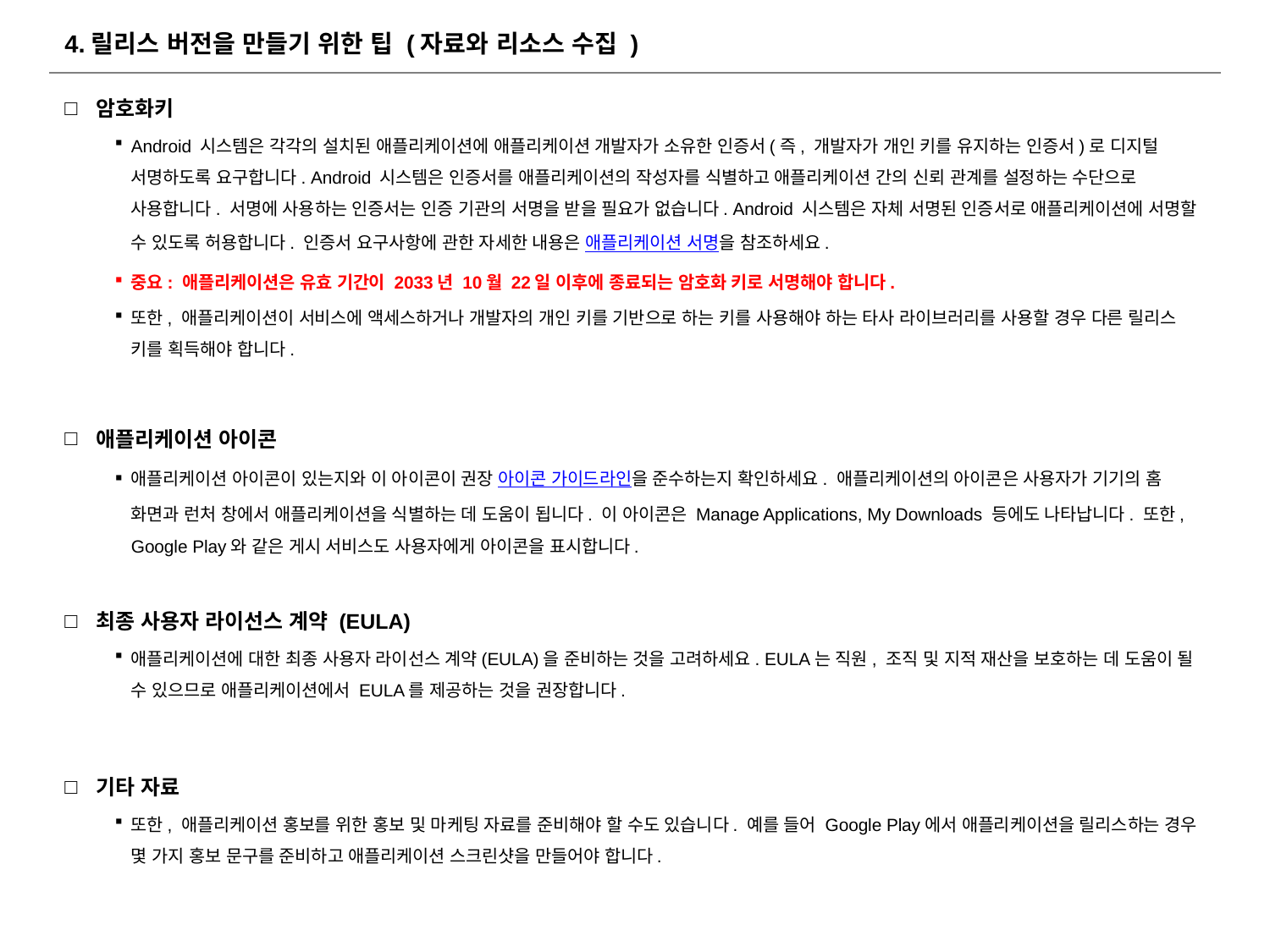

# 4.릴리스 버전을 만들기 위한 팁 (자료와 리소스 수집 )
암호화키
Android 시스템은 각각의 설치된 애플리케이션에 애플리케이션 개발자가 소유한 인증서(즉, 개발자가 개인 키를 유지하는 인증서)로 디지털 서명하도록 요구합니다. Android 시스템은 인증서를 애플리케이션의 작성자를 식별하고 애플리케이션 간의 신뢰 관계를 설정하는 수단으로 사용합니다. 서명에 사용하는 인증서는 인증 기관의 서명을 받을 필요가 없습니다. Android 시스템은 자체 서명된 인증서로 애플리케이션에 서명할 수 있도록 허용합니다. 인증서 요구사항에 관한 자세한 내용은 애플리케이션 서명을 참조하세요.
중요: 애플리케이션은 유효 기간이 2033년 10월 22일 이후에 종료되는 암호화 키로 서명해야 합니다.
또한, 애플리케이션이 서비스에 액세스하거나 개발자의 개인 키를 기반으로 하는 키를 사용해야 하는 타사 라이브러리를 사용할 경우 다른 릴리스 키를 획득해야 합니다.

애플리케이션 아이콘
애플리케이션 아이콘이 있는지와 이 아이콘이 권장 아이콘 가이드라인을 준수하는지 확인하세요. 애플리케이션의 아이콘은 사용자가 기기의 홈 화면과 런처 창에서 애플리케이션을 식별하는 데 도움이 됩니다. 이 아이콘은 Manage Applications, My Downloads 등에도 나타납니다. 또한, Google Play와 같은 게시 서비스도 사용자에게 아이콘을 표시합니다.

최종 사용자 라이선스 계약 (EULA)
애플리케이션에 대한 최종 사용자 라이선스 계약(EULA)을 준비하는 것을 고려하세요. EULA는 직원, 조직 및 지적 재산을 보호하는 데 도움이 될 수 있으므로 애플리케이션에서 EULA를 제공하는 것을 권장합니다.

기타 자료
또한, 애플리케이션 홍보를 위한 홍보 및 마케팅 자료를 준비해야 할 수도 있습니다. 예를 들어 Google Play에서 애플리케이션을 릴리스하는 경우 몇 가지 홍보 문구를 준비하고 애플리케이션 스크린샷을 만들어야 합니다.